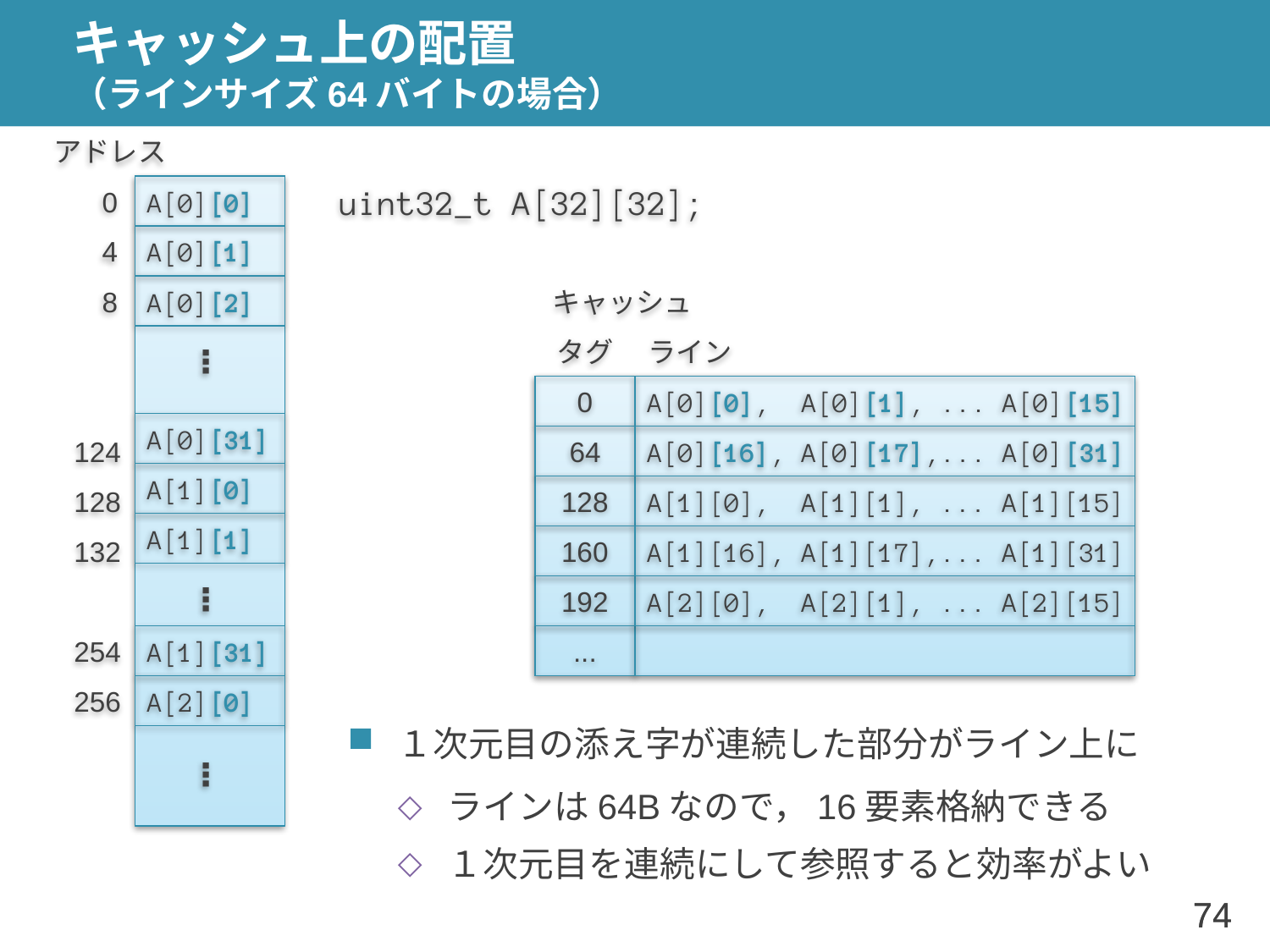

# キャッシュ上の配置 （ラインサイズ64バイトの場合）
アドレス
0

A[0][0]
uint32_t A[32][32];
4
A[0][1]
8
A[0][2]
キャッシュ
タグ
ライン
…

0
A[0][0],  A[0][1], ... A[0][15]
A[0][31]
124
64
A[0][16], A[0][17],... A[0][31]
A[1][0]
128
128
A[1][0],  A[1][1], ... A[1][15]
A[1][1]
132
160
A[1][16], A[1][17],... A[1][31]
192
A[2][0],  A[2][1], ... A[2][15]
…
254
A[1][31]
...

256
A[2][0]
１次元目の添え字が連続した部分がライン上に
ラインは64Bなので，16要素格納できる
１次元目を連続にして参照すると効率がよい
…
…